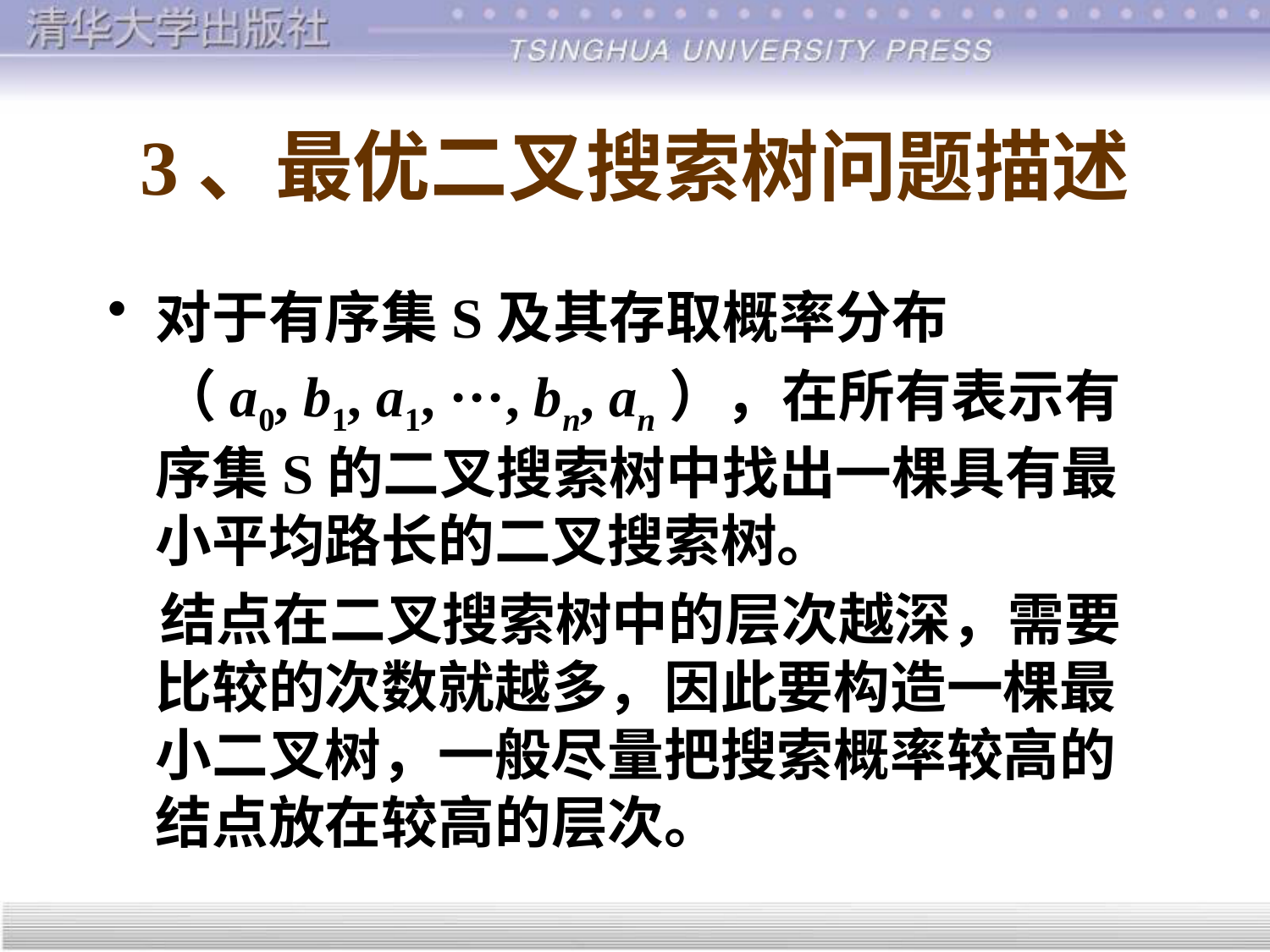

# 3、最优二叉搜索树问题描述
对于有序集S及其存取概率分布
   （a0, b1, a1, ···, bn, an），在所有表示有序集S的二叉搜索树中找出一棵具有最小平均路长的二叉搜索树。
   结点在二叉搜索树中的层次越深，需要比较的次数就越多，因此要构造一棵最小二叉树，一般尽量把搜索概率较高的结点放在较高的层次。
85